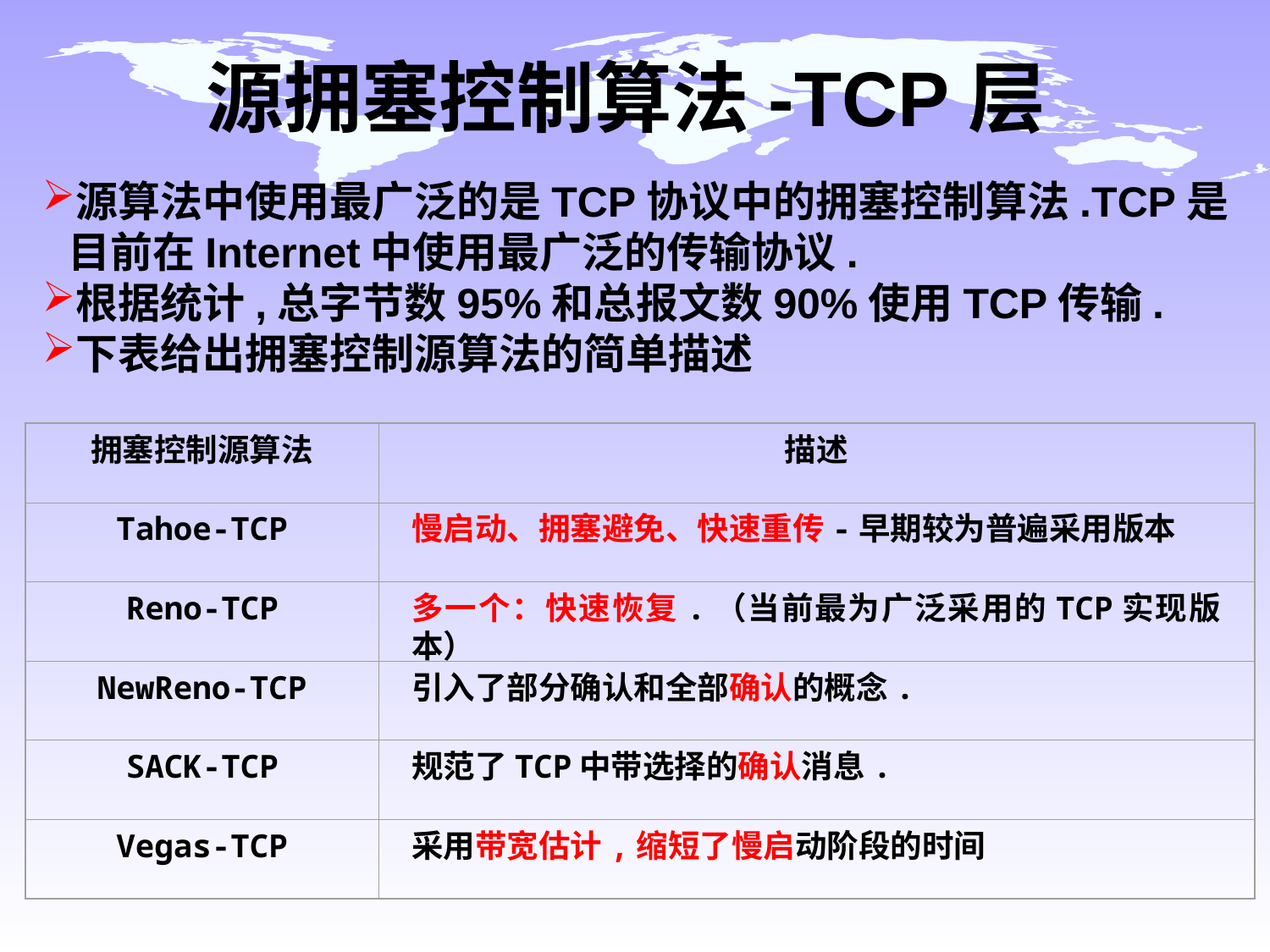

# 源拥塞控制算法-TCP层
源算法中使用最广泛的是TCP协议中的拥塞控制算法.TCP是目前在Internet中使用最广泛的传输协议.
根据统计,总字节数95%和总报文数90%使用TCP传输.
下表给出拥塞控制源算法的简单描述

拥塞控制源算法

描述

Tahoe-TCP

慢启动、拥塞避免、快速重传-早期较为普遍采用版本

Reno-TCP

多一个：快速恢复.（当前最为广泛采用的TCP实现版本）

NewReno-TCP

引入了部分确认和全部确认的概念.

SACK-TCP

规范了TCP中带选择的确认消息.

Vegas-TCP

采用带宽估计,缩短了慢启动阶段的时间